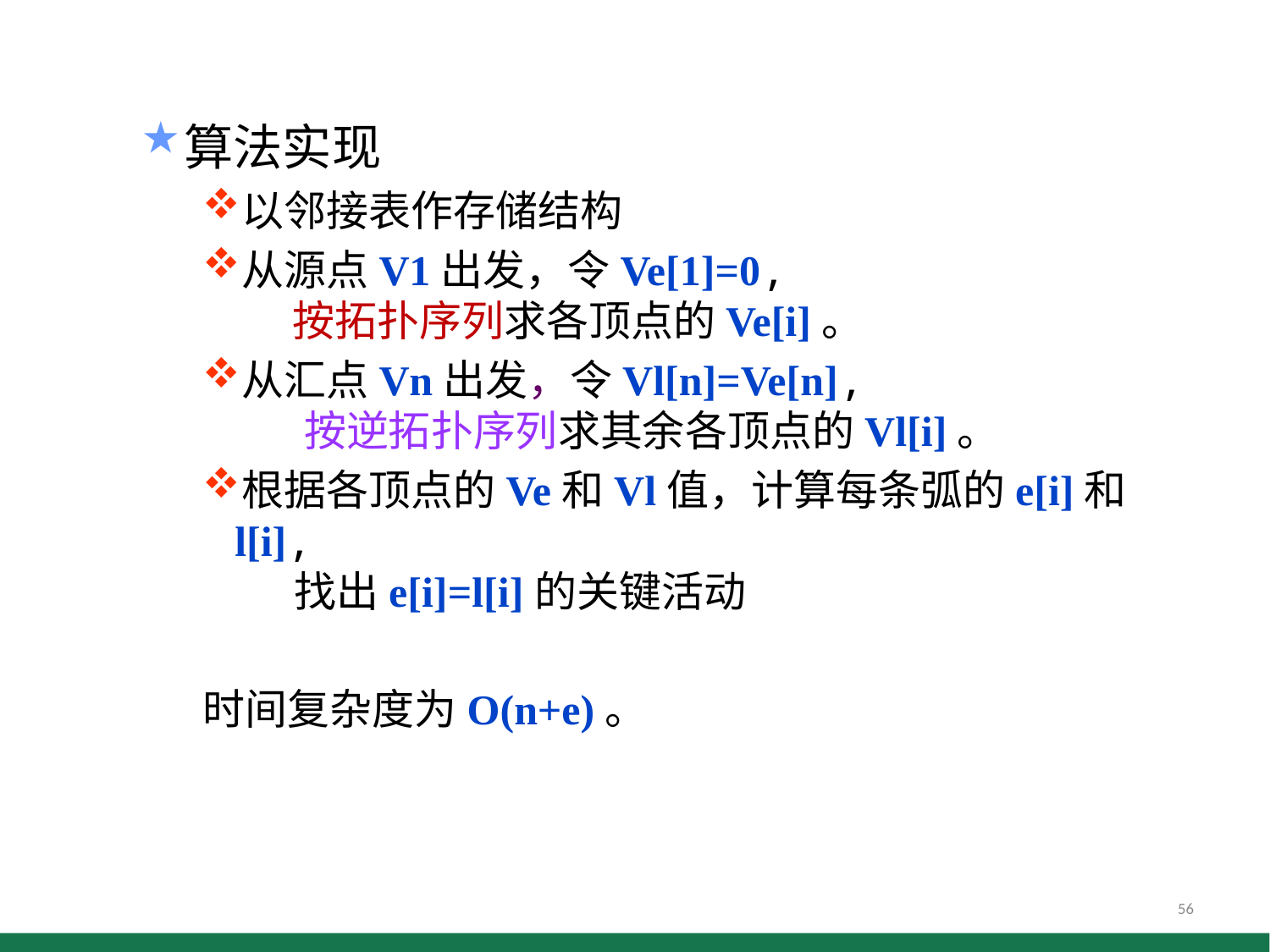

算法实现
以邻接表作存储结构
从源点V1出发，令Ve[1]=0,
    按拓扑序列求各顶点的Ve[i]。
从汇点Vn出发，令Vl[n]=Ve[n],
     按逆拓扑序列求其余各顶点的Vl[i]。
根据各顶点的Ve和Vl值，计算每条弧的e[i]和l[i],
   找出e[i]=l[i]的关键活动

时间复杂度为O(n+e)。
56